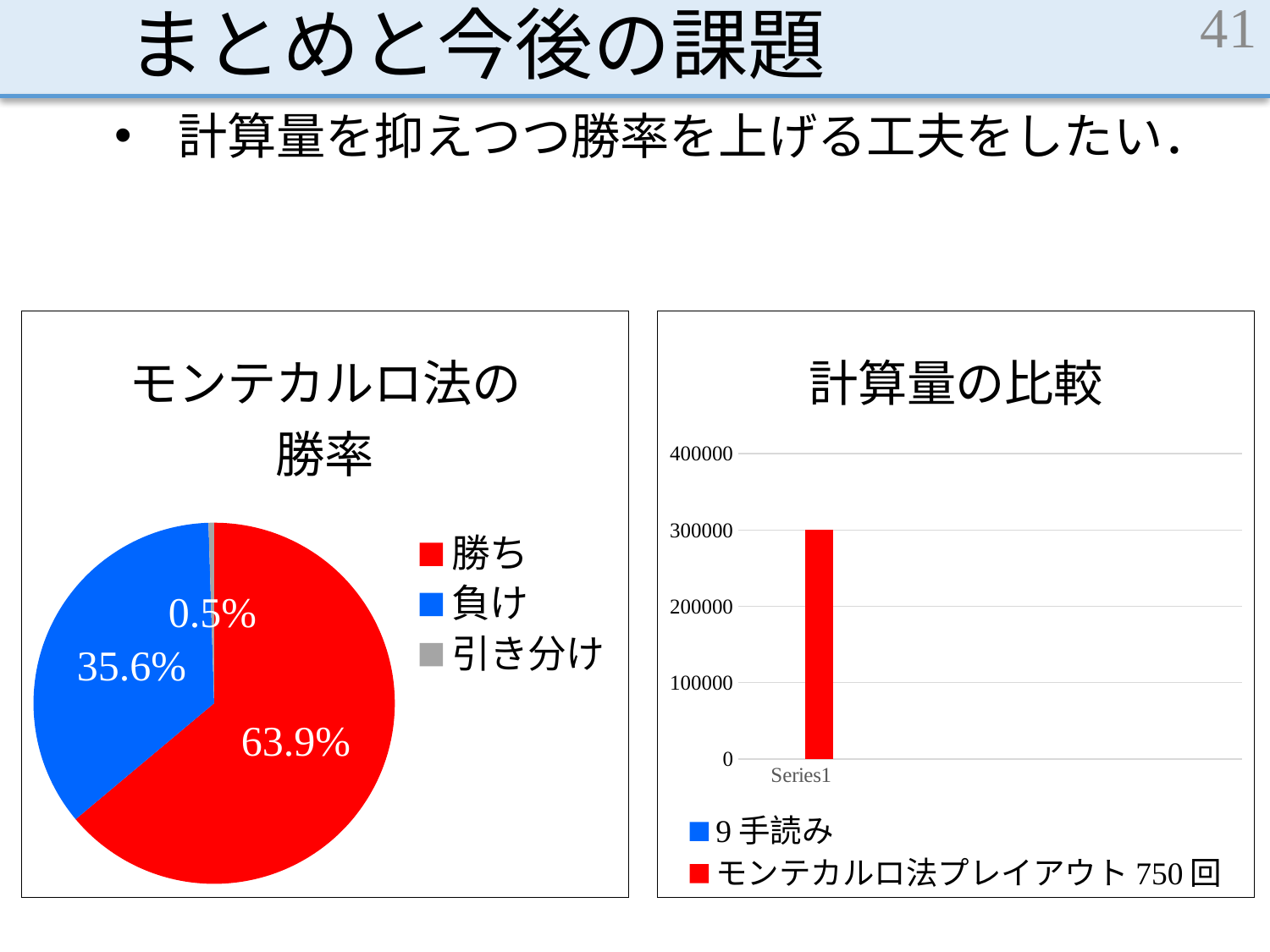

# まとめと今後の課題
41
計算量を抑えつつ勝率を上げる工夫をしたい．

### Chart: モンテカルロ法の
勝率

| Category | それぞれの勝率 |
|---|---|
| 勝ち | 0.639 |
| 負け | 0.356 |
| 引き分け | 0.005 |

### Chart: 計算量の比較

| Category | 9手読み | モンテカルロ法プレイアウト750回 |
|---|---|---|
|  | 349524.0 | 300000.0 |